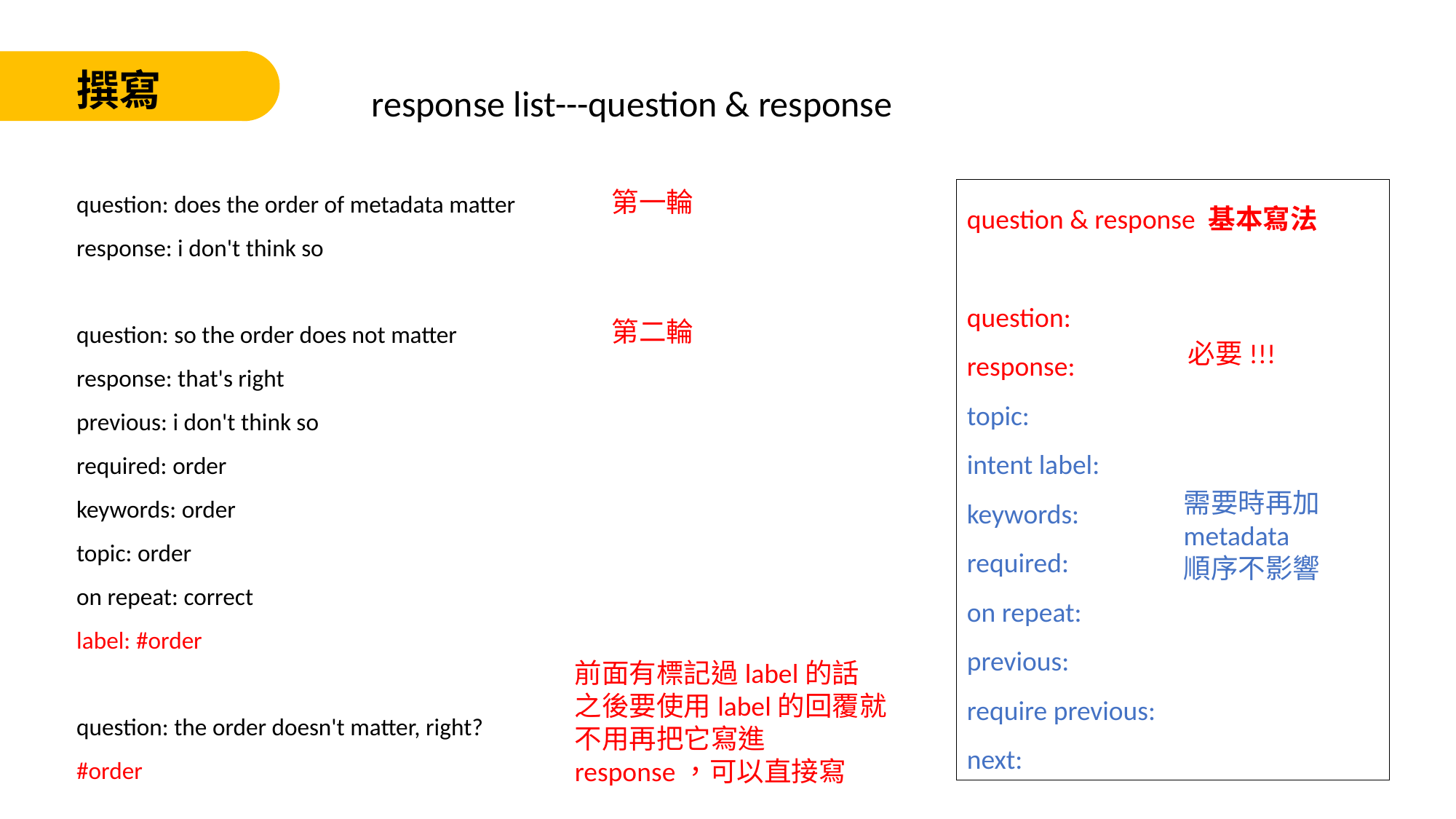

response list---question & response
撰寫
question: does the order of metadata matter
response: i don't think so

question: so the order does not matter
response: that's right
previous: i don't think so
required: order
keywords: order
topic: order
on repeat: correct
label: #order

question: the order doesn't matter, right?
#order
第一輪
question & response 基本寫法

question:
response:
topic:
intent label:
keywords:
required:
on repeat:
previous:
require previous:
next:
第二輪
必要!!!
需要時再加metadata
順序不影響
前面有標記過label的話
之後要使用label的回覆就不用再把它寫進response，可以直接寫